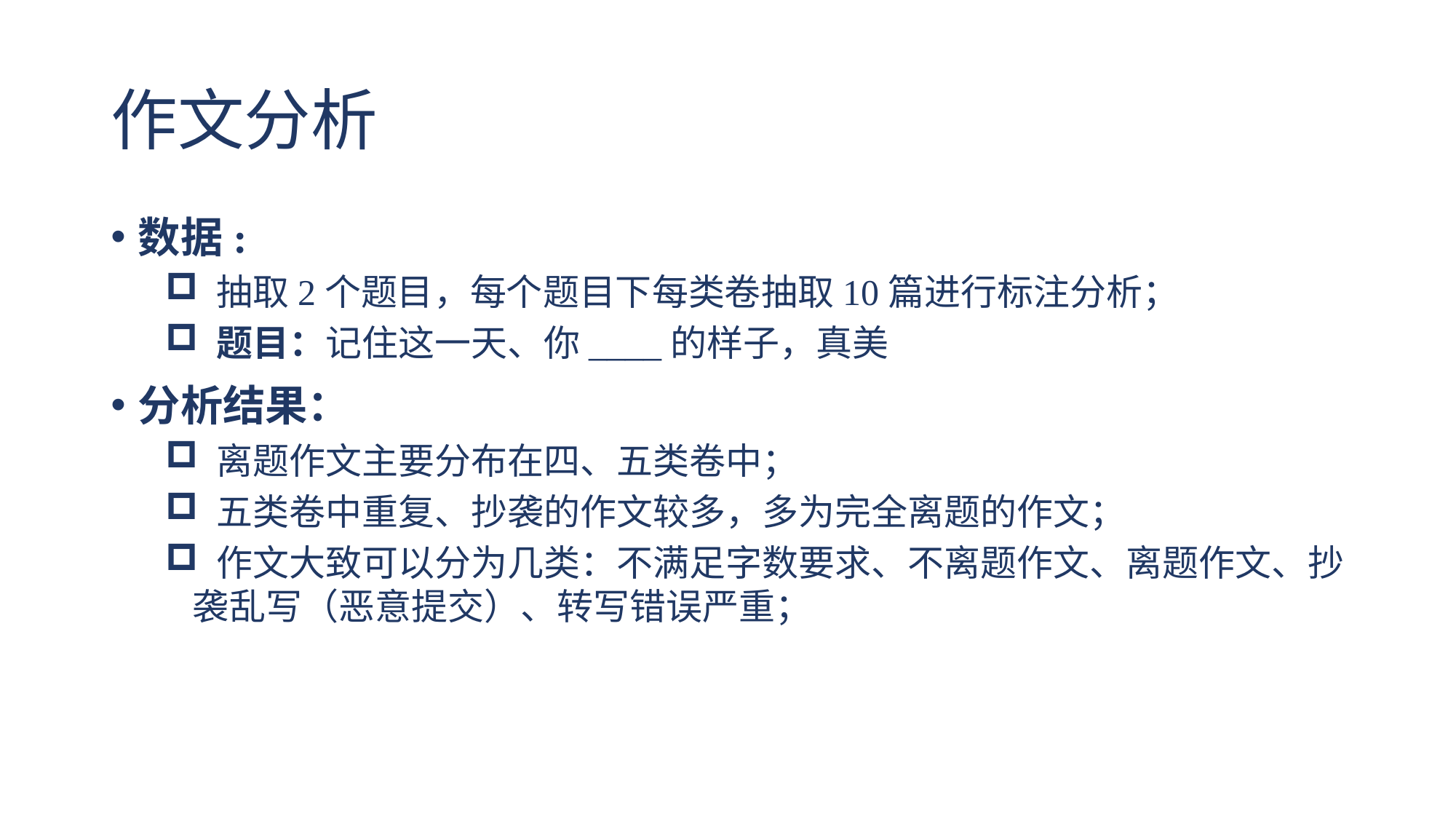

# 作文分析
数据:
 抽取2个题目，每个题目下每类卷抽取10篇进行标注分析；
 题目：记住这一天、你____的样子，真美
分析结果：
 离题作文主要分布在四、五类卷中；
 五类卷中重复、抄袭的作文较多，多为完全离题的作文；
 作文大致可以分为几类：不满足字数要求、不离题作文、离题作文、抄袭乱写（恶意提交）、转写错误严重；